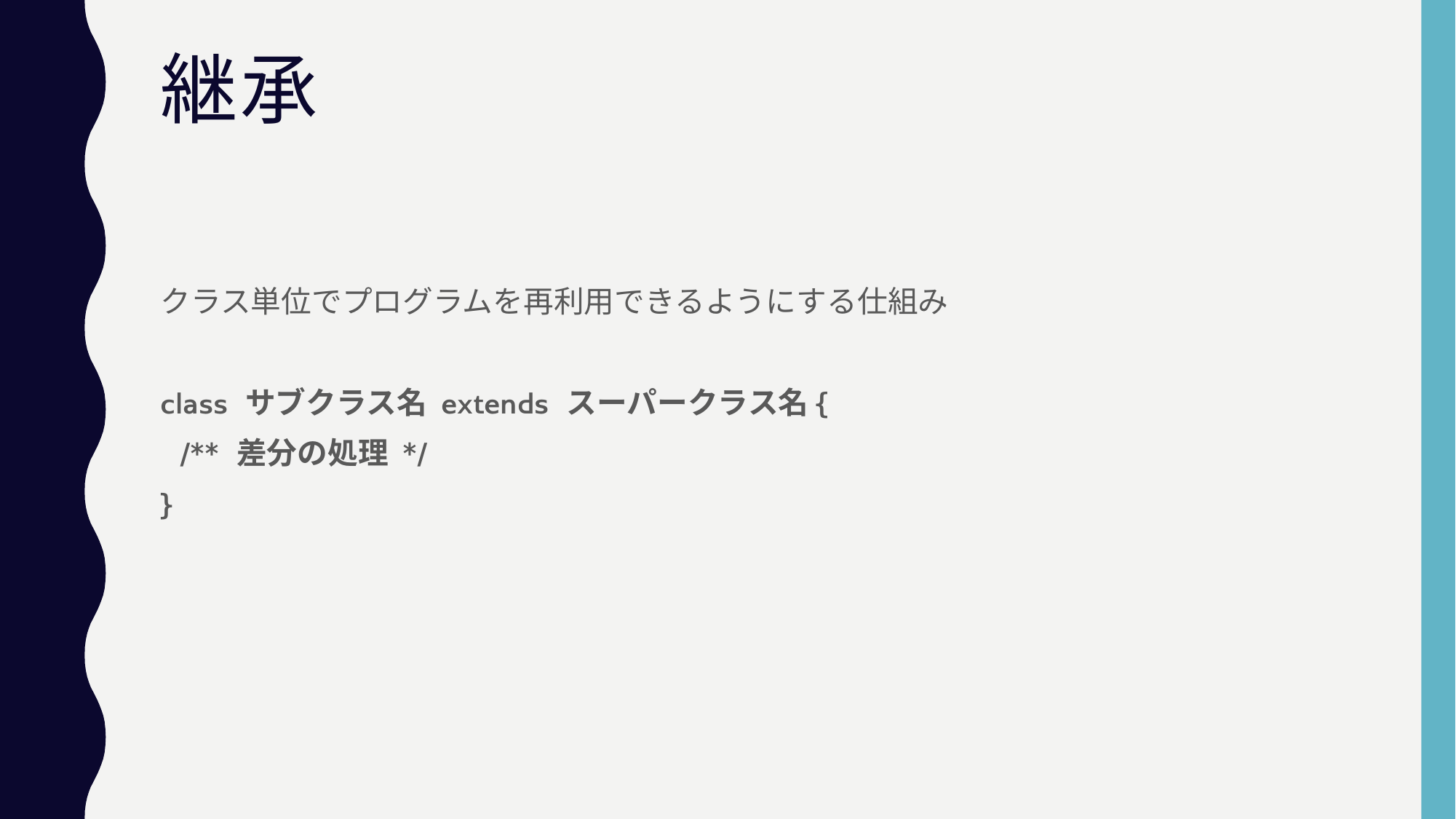

# 継承
クラス単位でプログラムを再利用できるようにする仕組み

class サブクラス名 extends スーパークラス名{
  /** 差分の処理 */
}